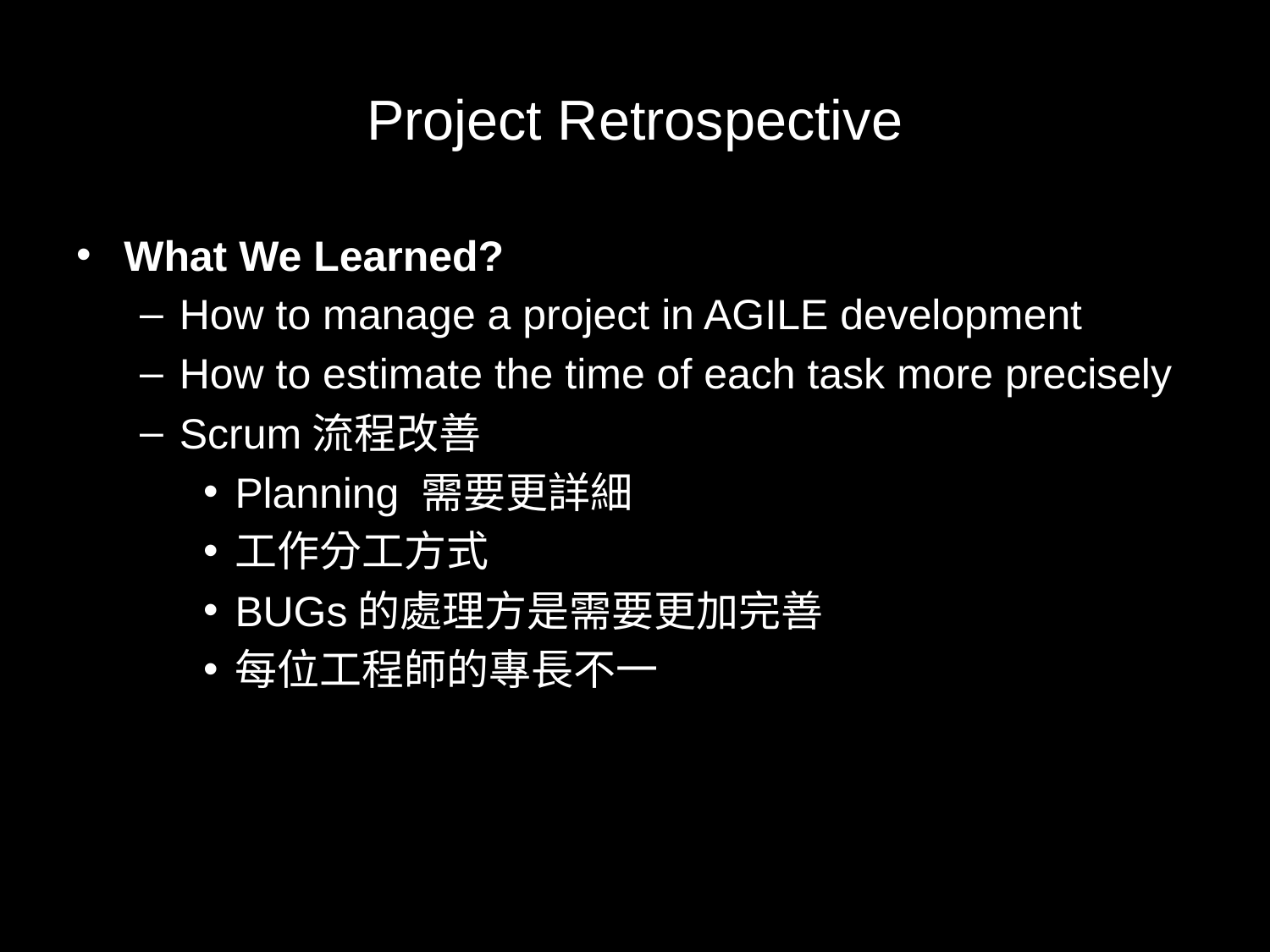

# Project Retrospective
What We Learned?
How to manage a project in AGILE development
How to estimate the time of each task more precisely
Scrum流程改善
Planning 需要更詳細
工作分工方式
BUGs的處理方是需要更加完善
每位工程師的專長不一